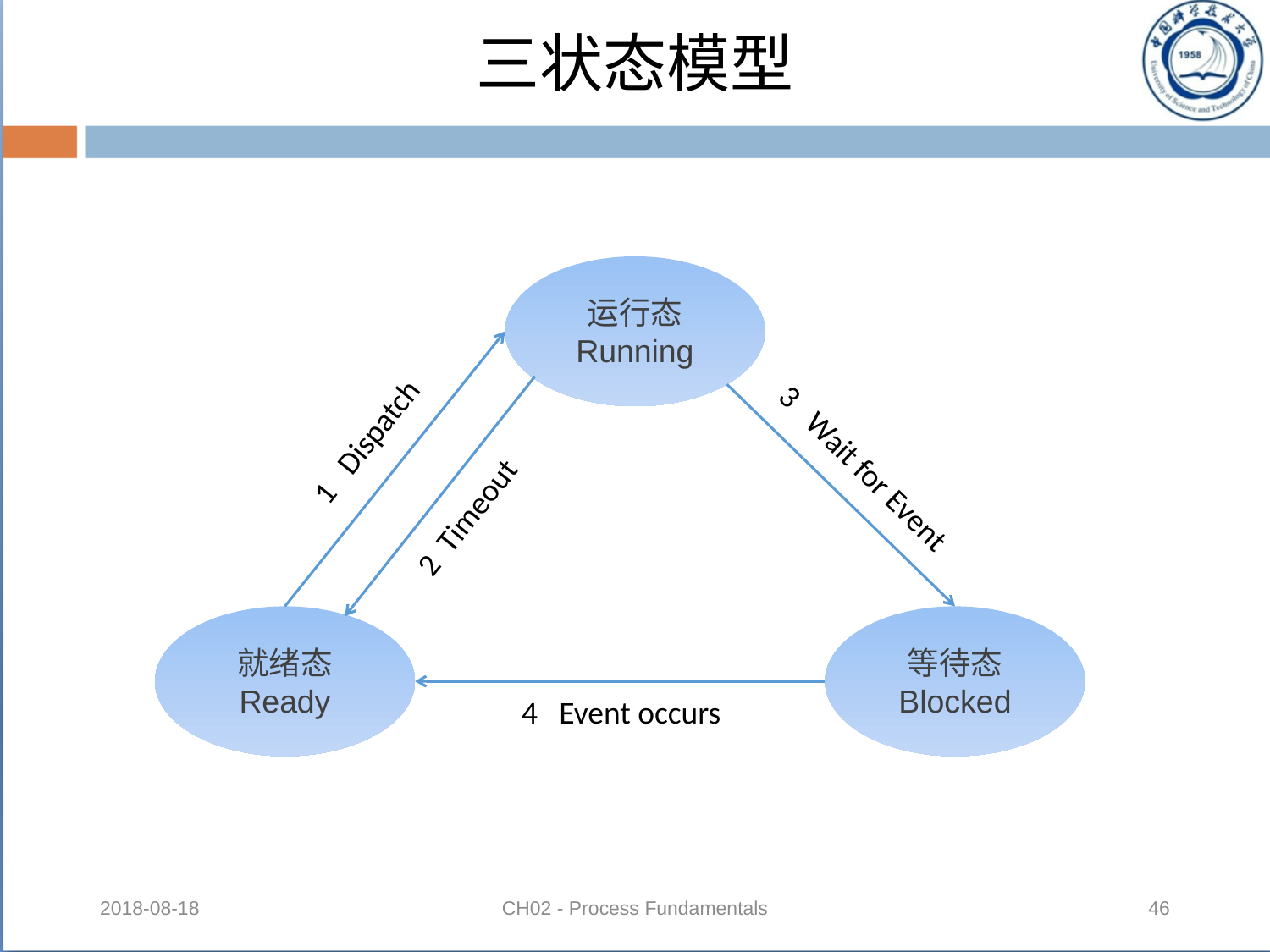

# 三状态模型
运行态
Running
1   Dispatch
3   Wait for Event
2  Timeout
就绪态
Ready
等待态
Blocked
4   Event occurs
2018-08-18
CH02 - Process Fundamentals
46